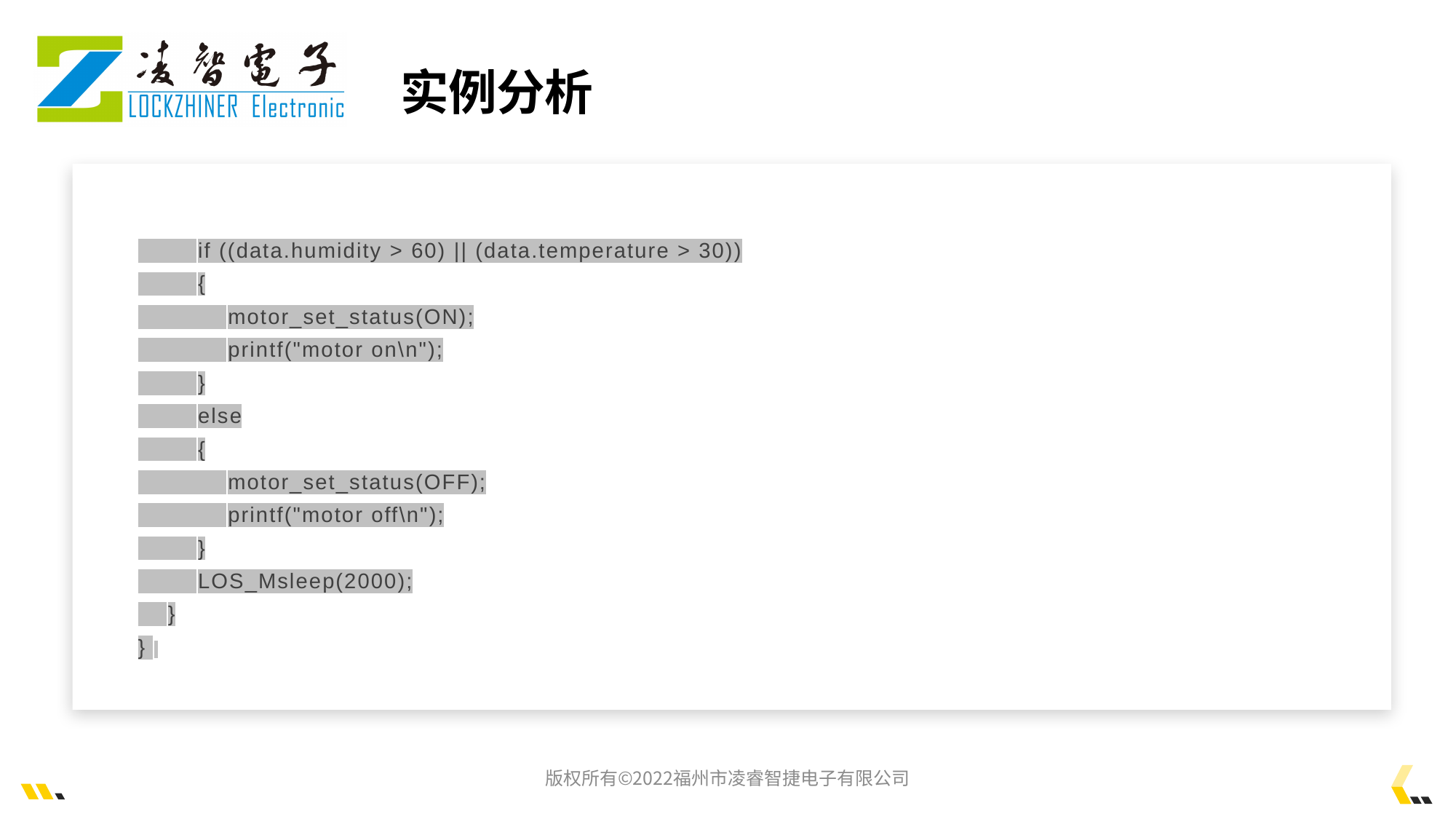

实例分析

        if ((data.humidity > 60) || (data.temperature > 30))
        {
            motor_set_status(ON);
            printf("motor on\n");
        }
        else
        {
            motor_set_status(OFF);
            printf("motor off\n");
        }
        LOS_Msleep(2000);
    }
}
版权所有©2022福州市凌睿智捷电子有限公司
9